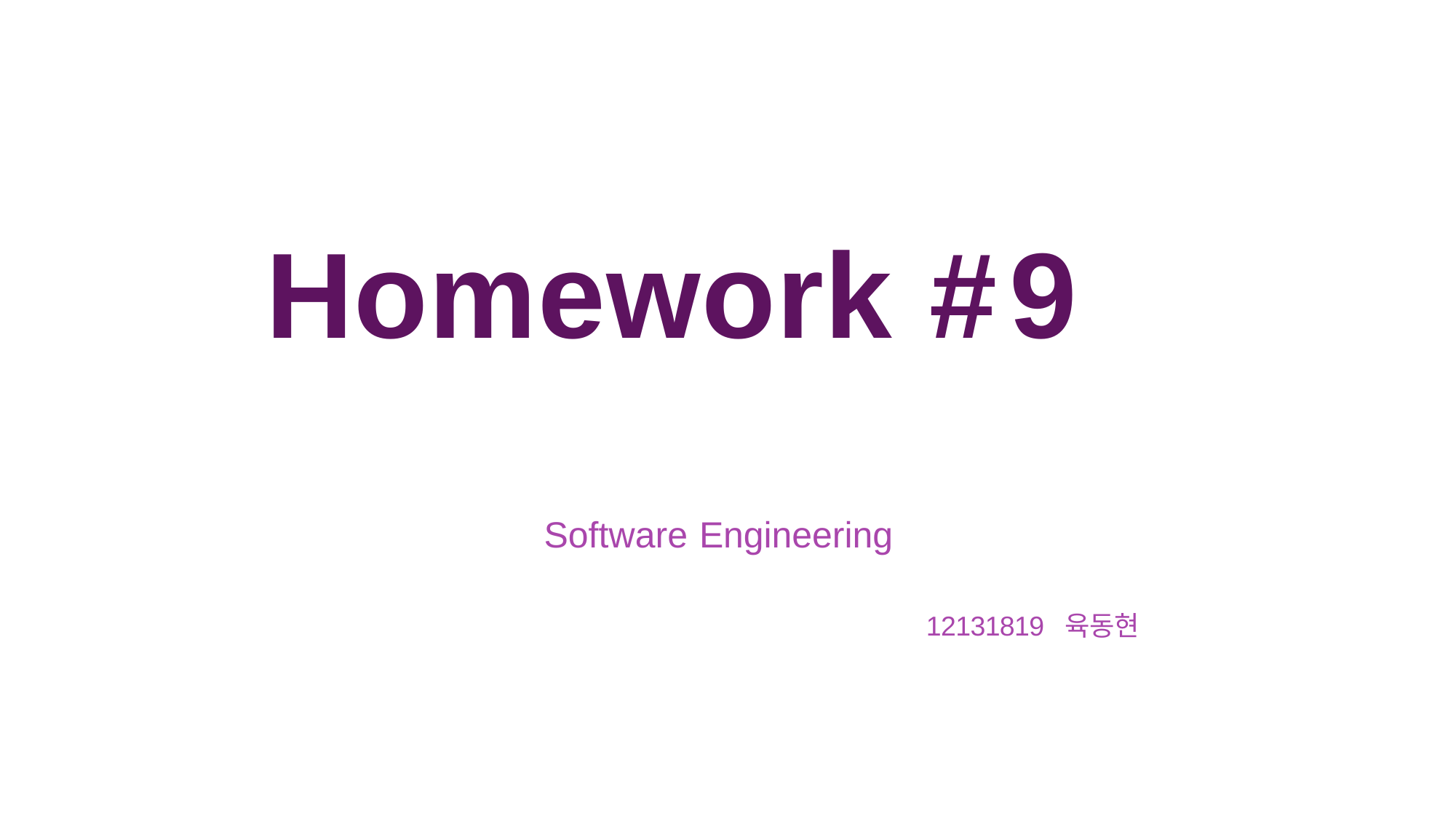

# Homework #9
Software Engineering

12131819  육동현